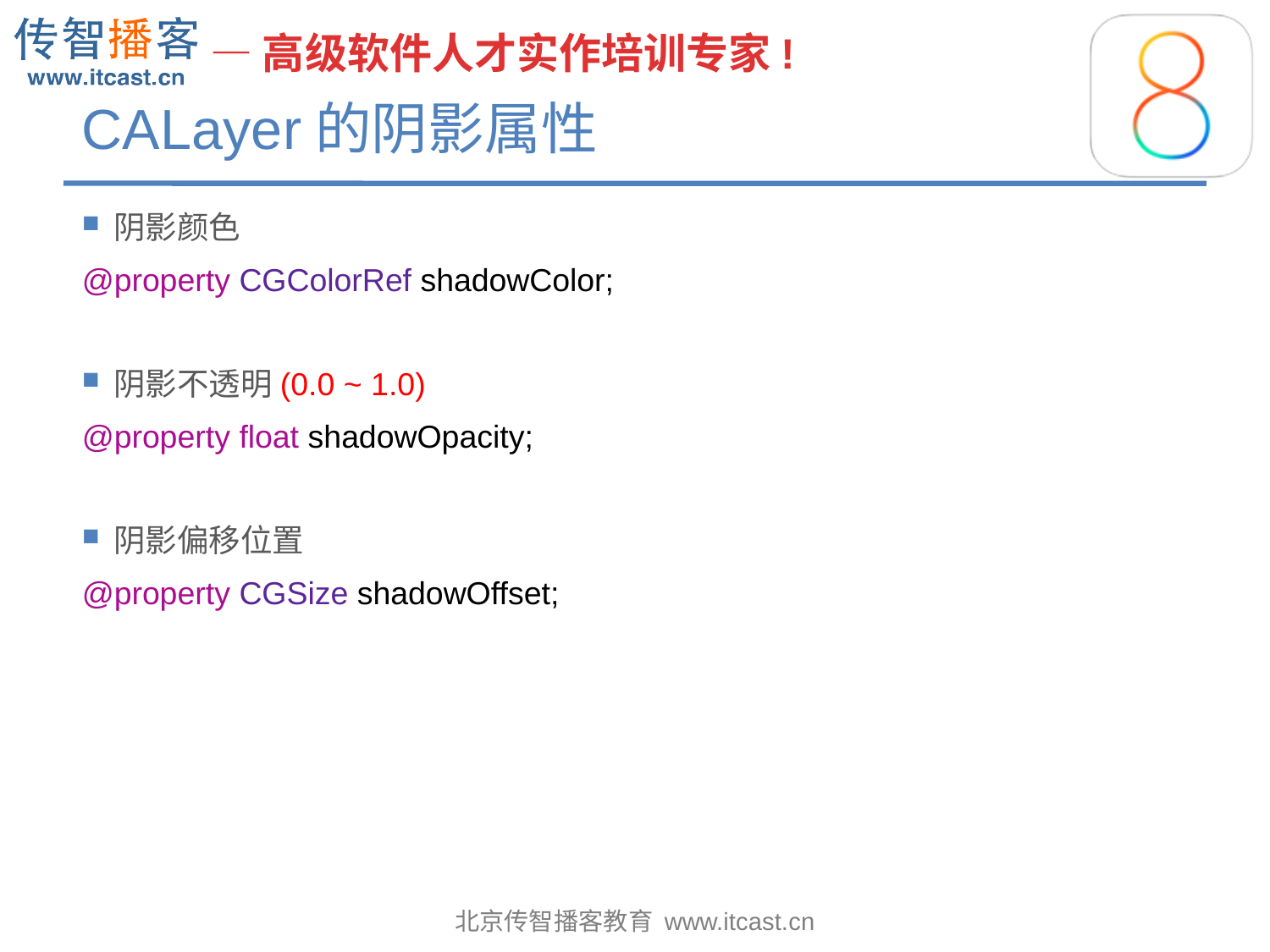

# CALayer的阴影属性
阴影颜色
@property CGColorRef shadowColor;

阴影不透明(0.0 ~ 1.0)
@property float shadowOpacity;

阴影偏移位置
@property CGSize shadowOffset;